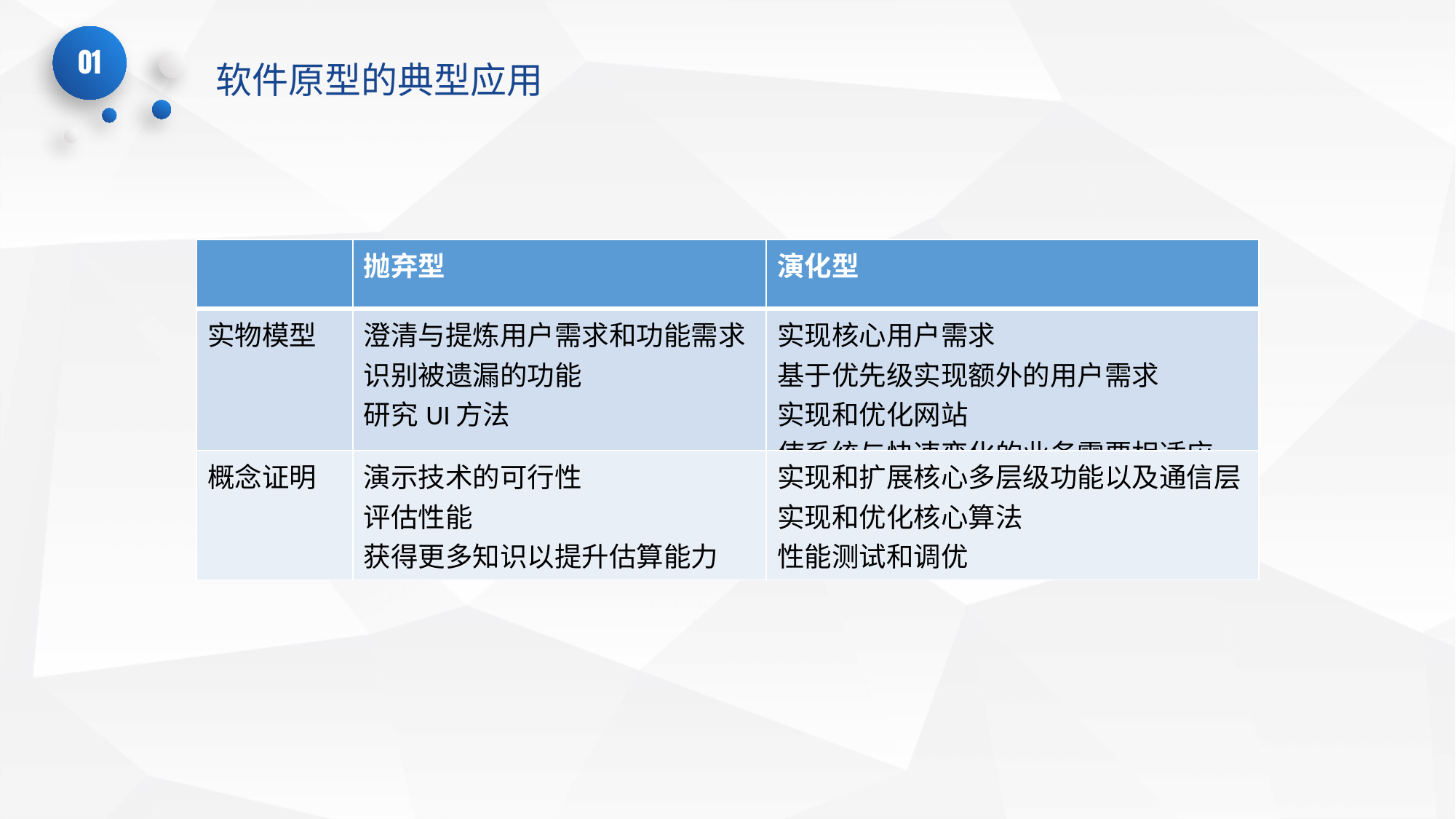

01

软件原型的典型应用

|  | 抛弃型 | 演化型 |
| --- | --- | --- |
| 实物模型 | 澄清与提炼用户需求和功能需求 识别被遗漏的功能 研究UI方法 | 实现核心用户需求 基于优先级实现额外的用户需求 实现和优化网站 使系统与快速变化的业务需要相适应 |
| 概念证明 | 演示技术的可行性 评估性能 获得更多知识以提升估算能力 | 实现和扩展核心多层级功能以及通信层 实现和优化核心算法 性能测试和调优 |